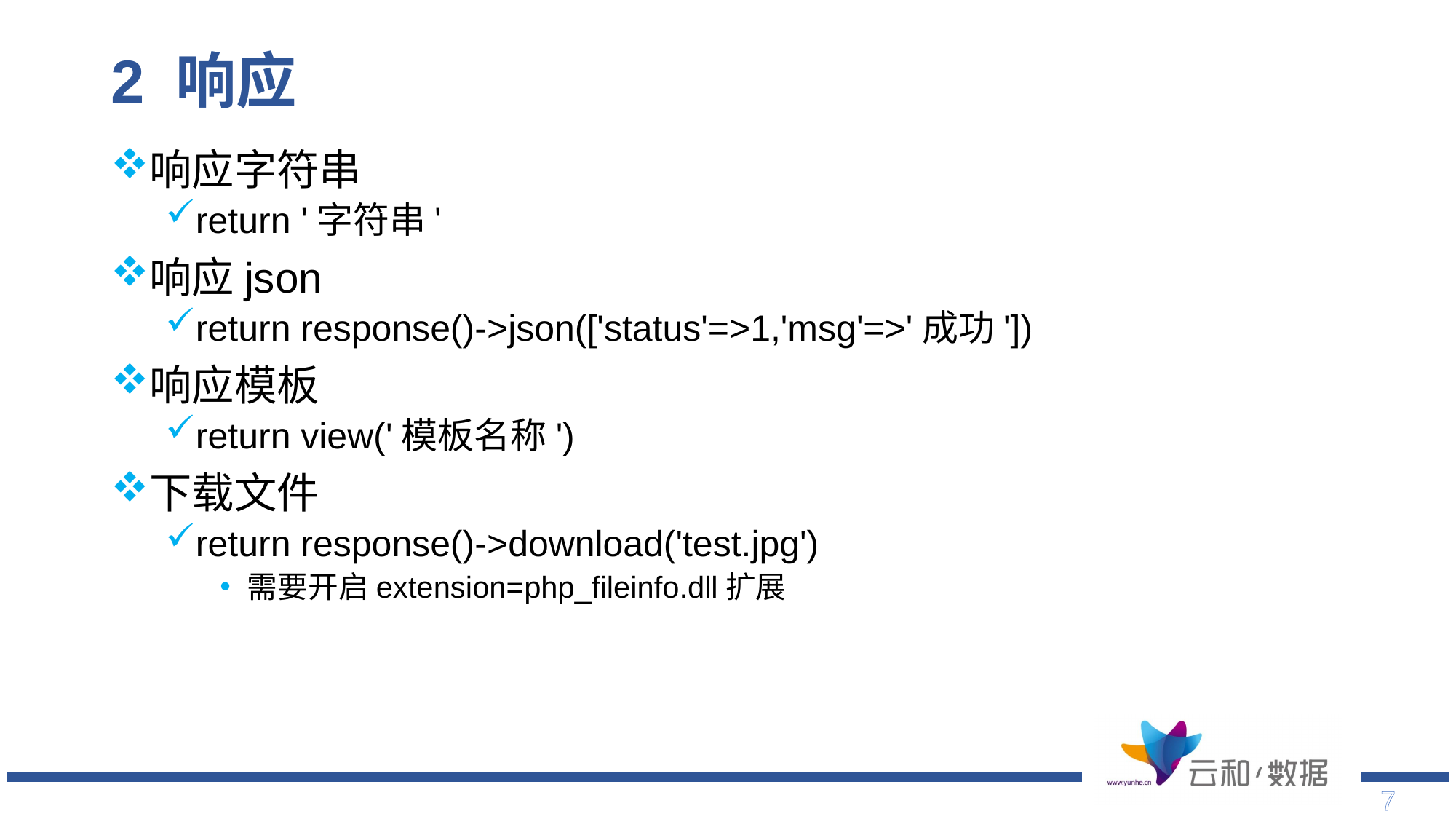

# 2 响应
响应字符串
return '字符串'
响应json
return response()->json(['status'=>1,'msg'=>'成功'])
响应模板
return view('模板名称')
下载文件
return response()->download('test.jpg')
需要开启extension=php_fileinfo.dll扩展